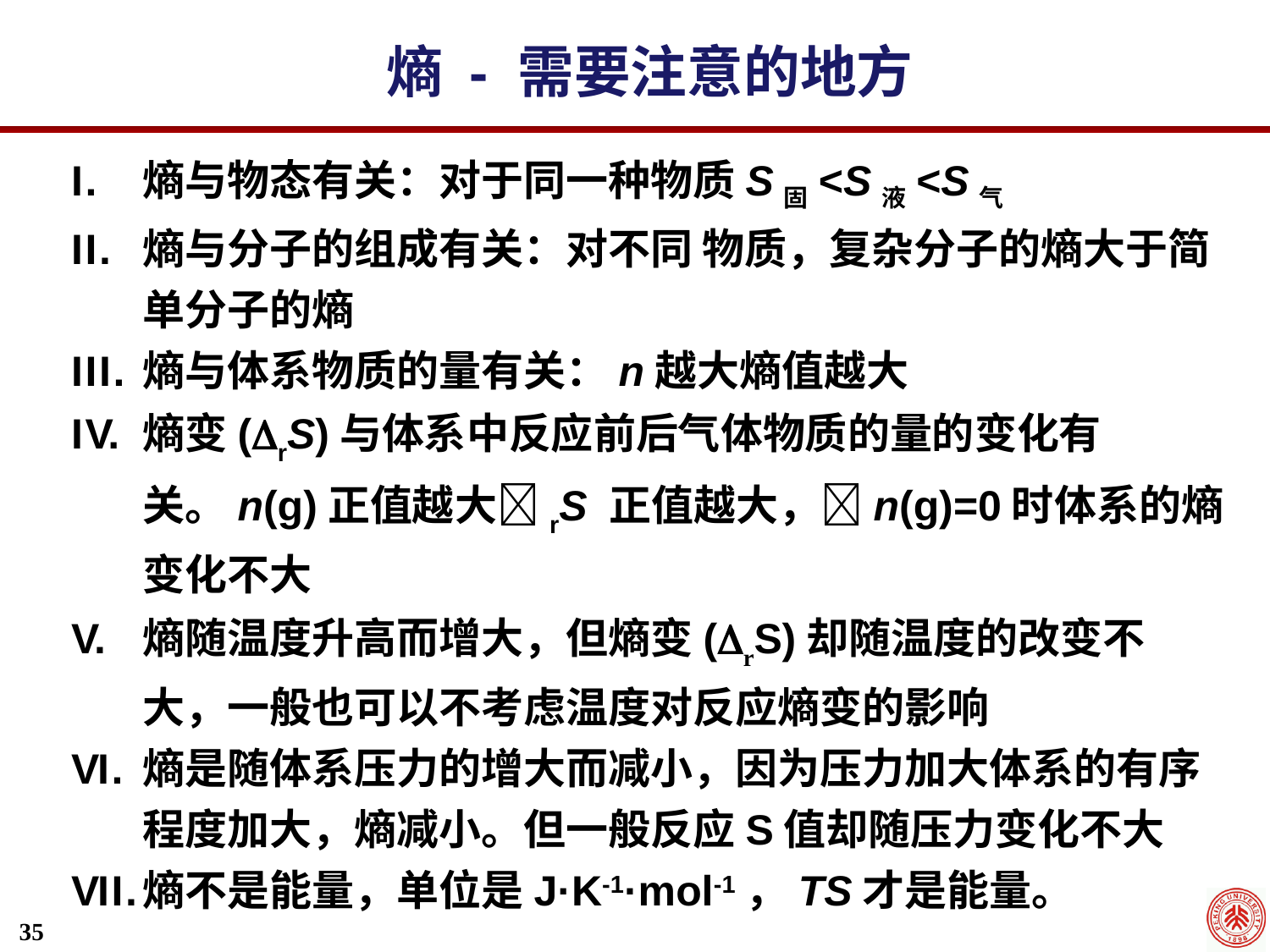

熵 - 需要注意的地方

熵与物态有关：对于同一种物质S固<S液<S气
熵与分子的组成有关：对不同 物质，复杂分子的熵大于简单分子的熵
熵与体系物质的量有关：n越大熵值越大
熵变(ΔrS)与体系中反应前后气体物质的量的变化有关。n(g)正值越大ΔrS 正值越大，Δn(g)=0时体系的熵变化不大
熵随温度升高而增大，但熵变(ΔrS)却随温度的改变不大，一般也可以不考虑温度对反应熵变的影响
熵是随体系压力的增大而减小，因为压力加大体系的有序程度加大，熵减小。但一般反应S值却随压力变化不大
熵不是能量，单位是J·K-1·mol-1，TS才是能量。
35